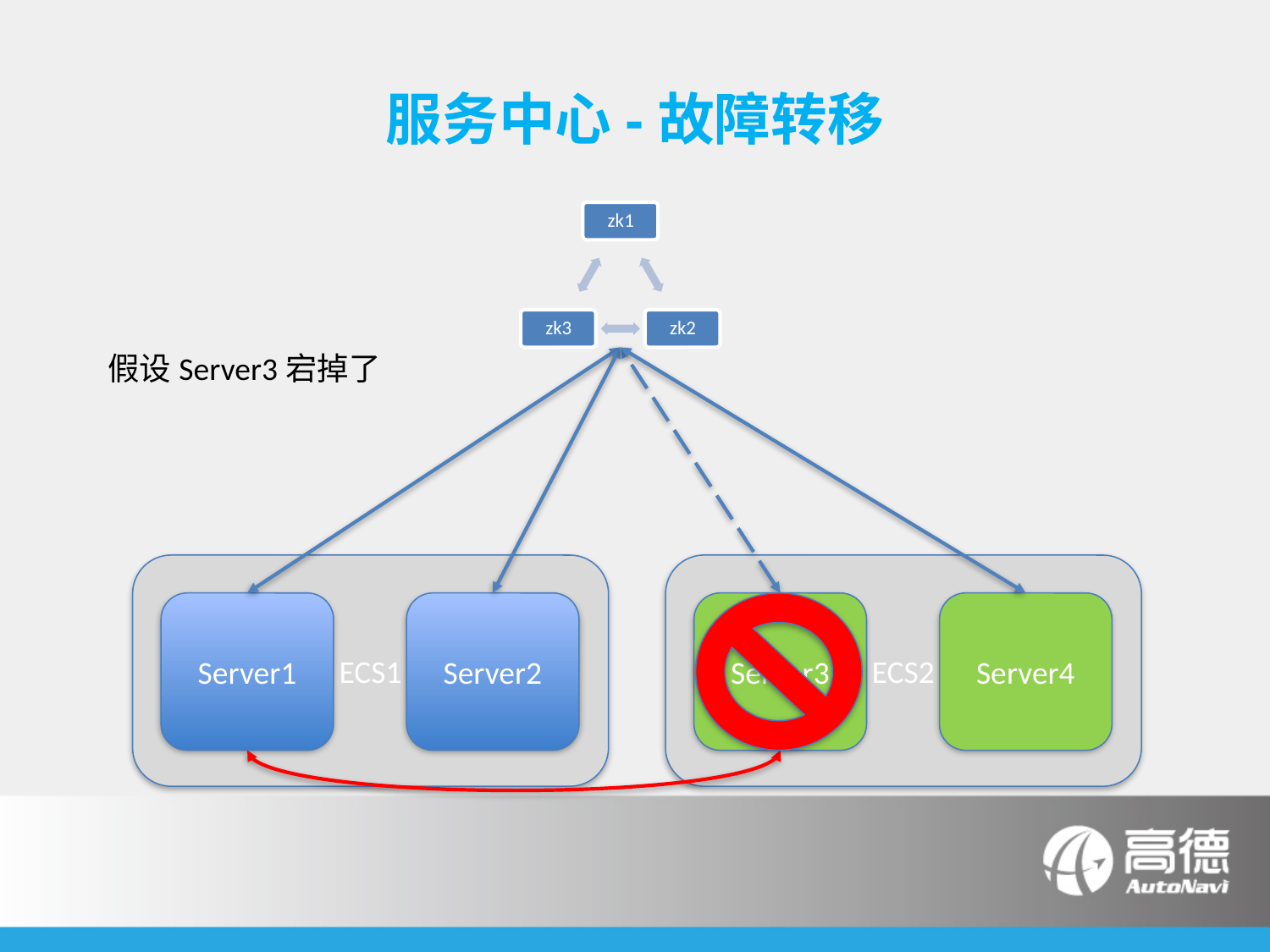

# 服务中心-故障转移
zk1

zk2

zk3

假设Server3宕掉了
ECS1
ECS2
Server1
Server2
Server3
Server4